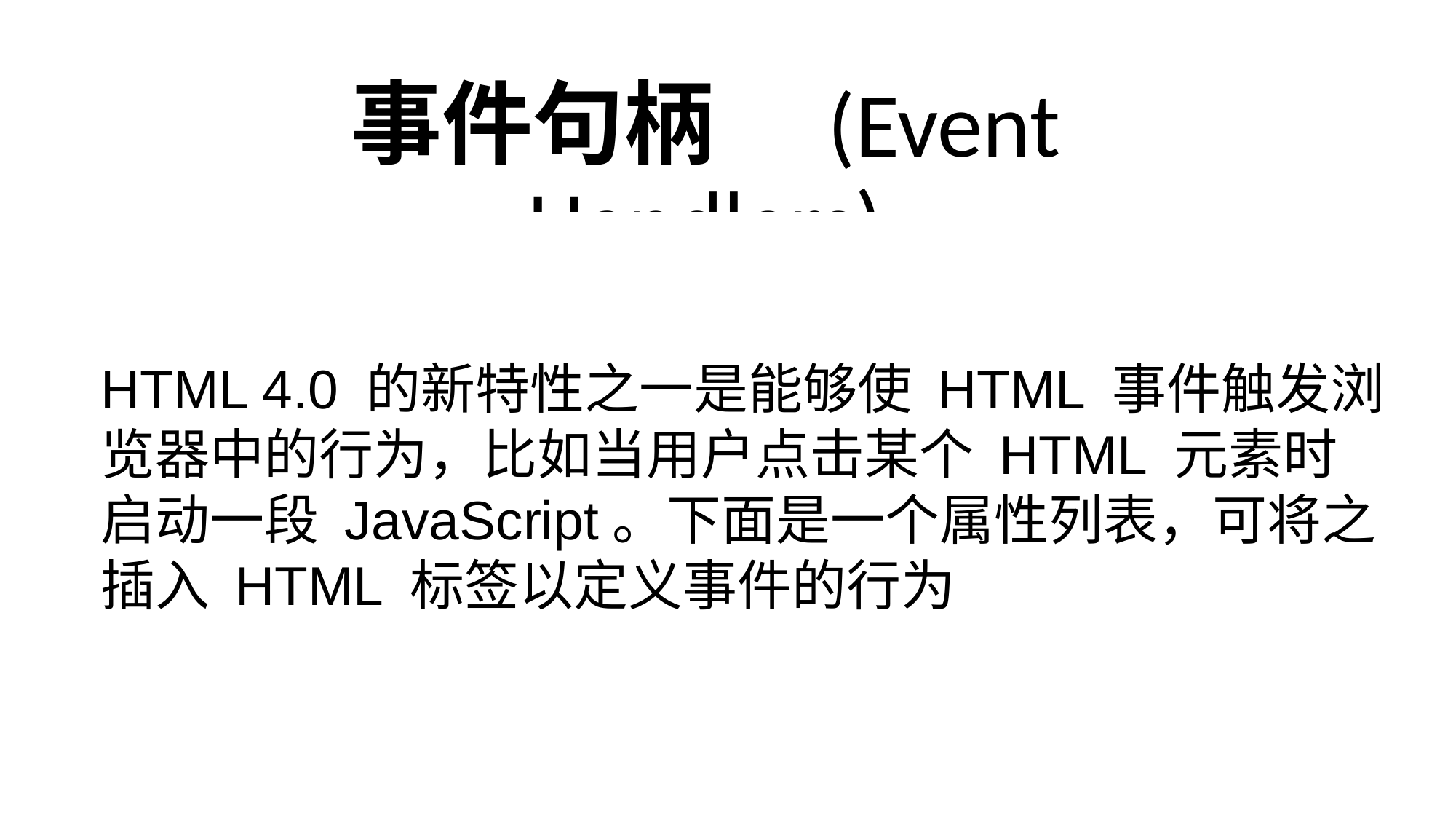

# 事件句柄　(Event Handlers)
HTML 4.0 的新特性之一是能够使 HTML 事件触发浏览器中的行为，比如当用户点击某个 HTML 元素时启动一段 JavaScript。下面是一个属性列表，可将之插入 HTML 标签以定义事件的行为